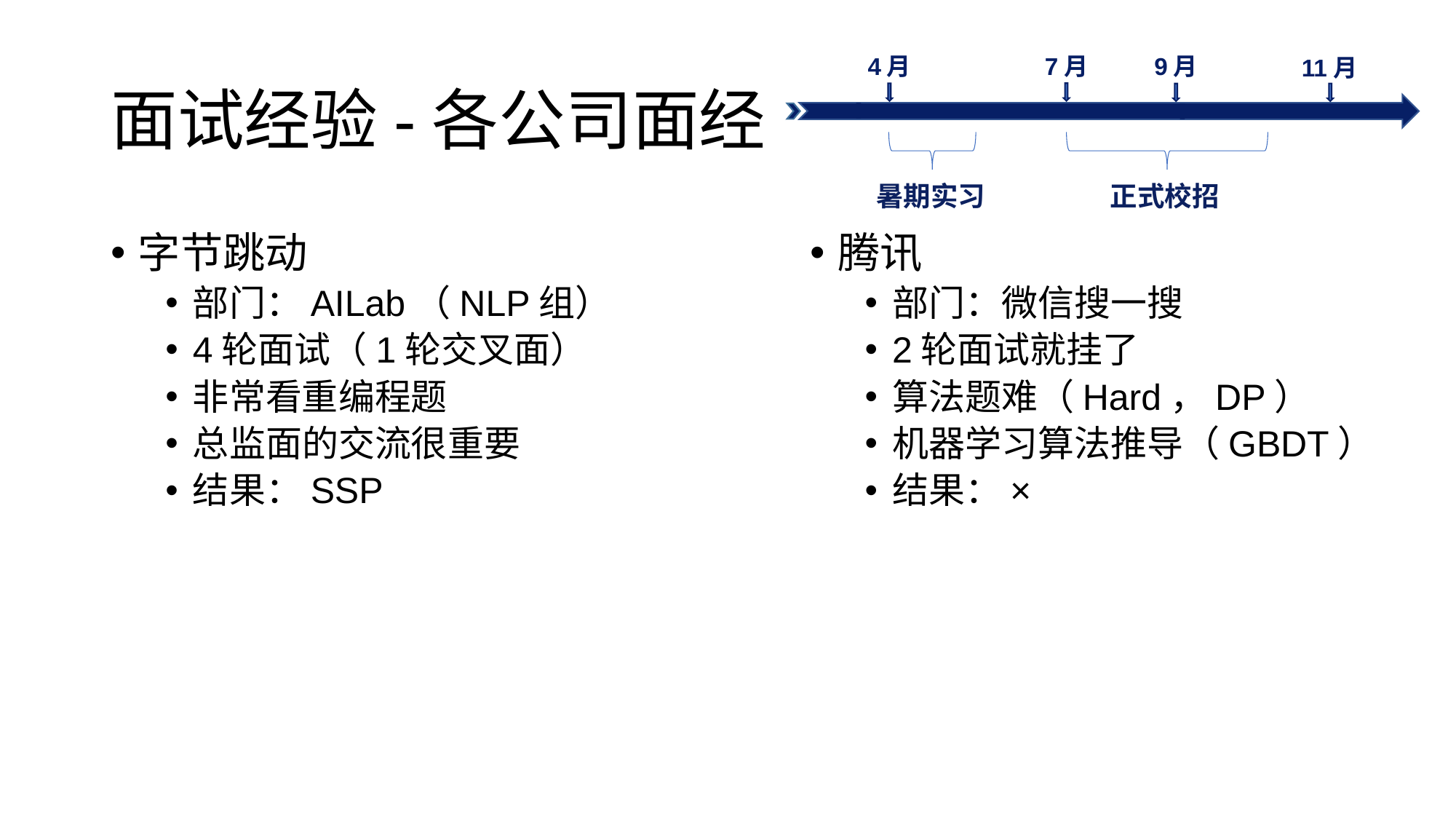

# 面试经验-各公司面经
7月

4月

9月

11月

暑期实习
正式校招
字节跳动
部门：AILab（NLP组）
4轮面试（1轮交叉面）
非常看重编程题
总监面的交流很重要
结果：SSP
腾讯
部门：微信搜一搜
2轮面试就挂了
算法题难（Hard，DP）
机器学习算法推导（GBDT）
结果：×